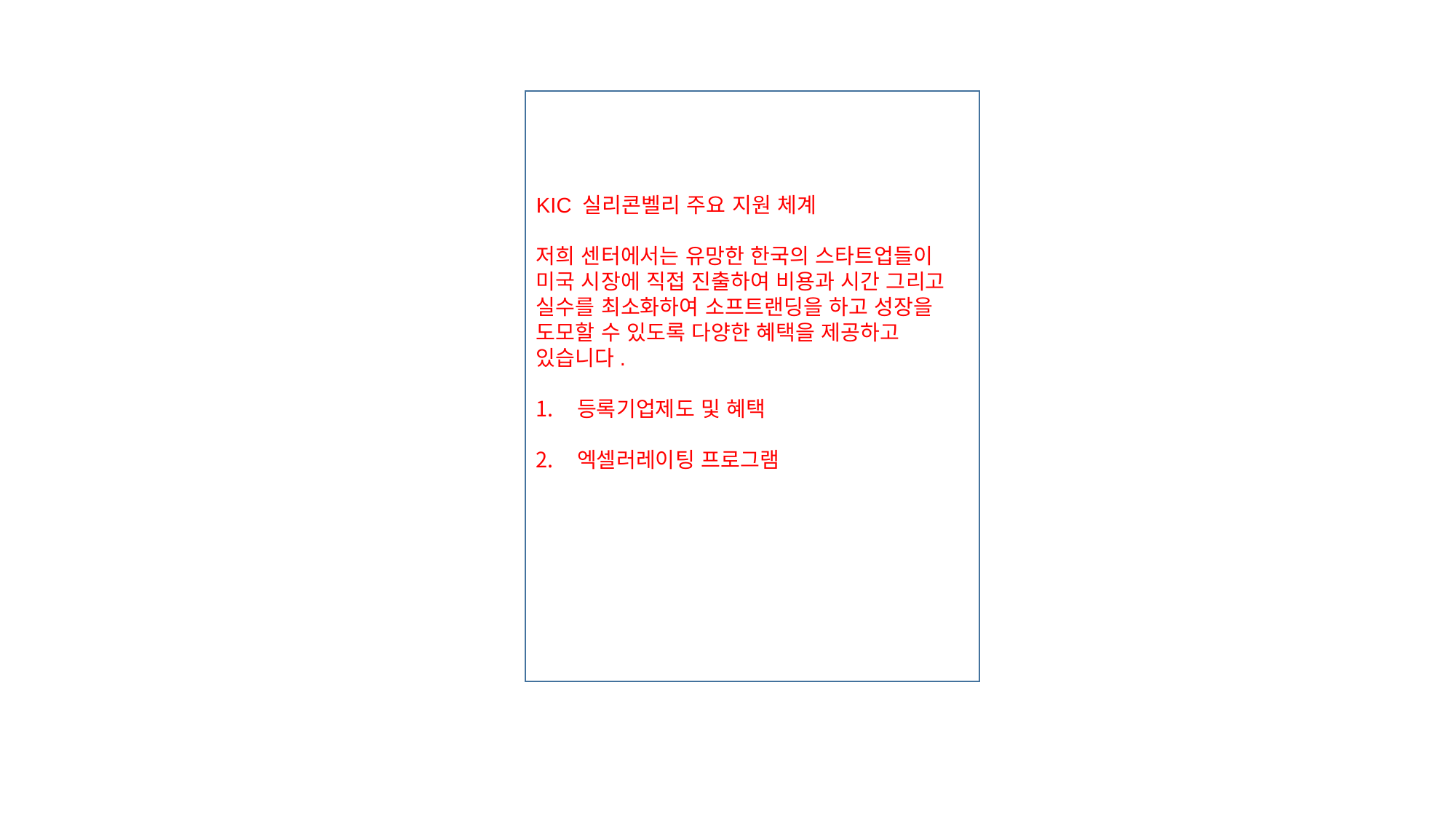

KIC 실리콘벨리 주요 지원 체계

저희 센터에서는 유망한 한국의 스타트업들이 미국 시장에 직접 진출하여 비용과 시간 그리고 실수를 최소화하여 소프트랜딩을 하고 성장을 도모할 수 있도록 다양한 혜택을 제공하고 있습니다.

등록기업제도 및 혜택

엑셀러레이팅 프로그램